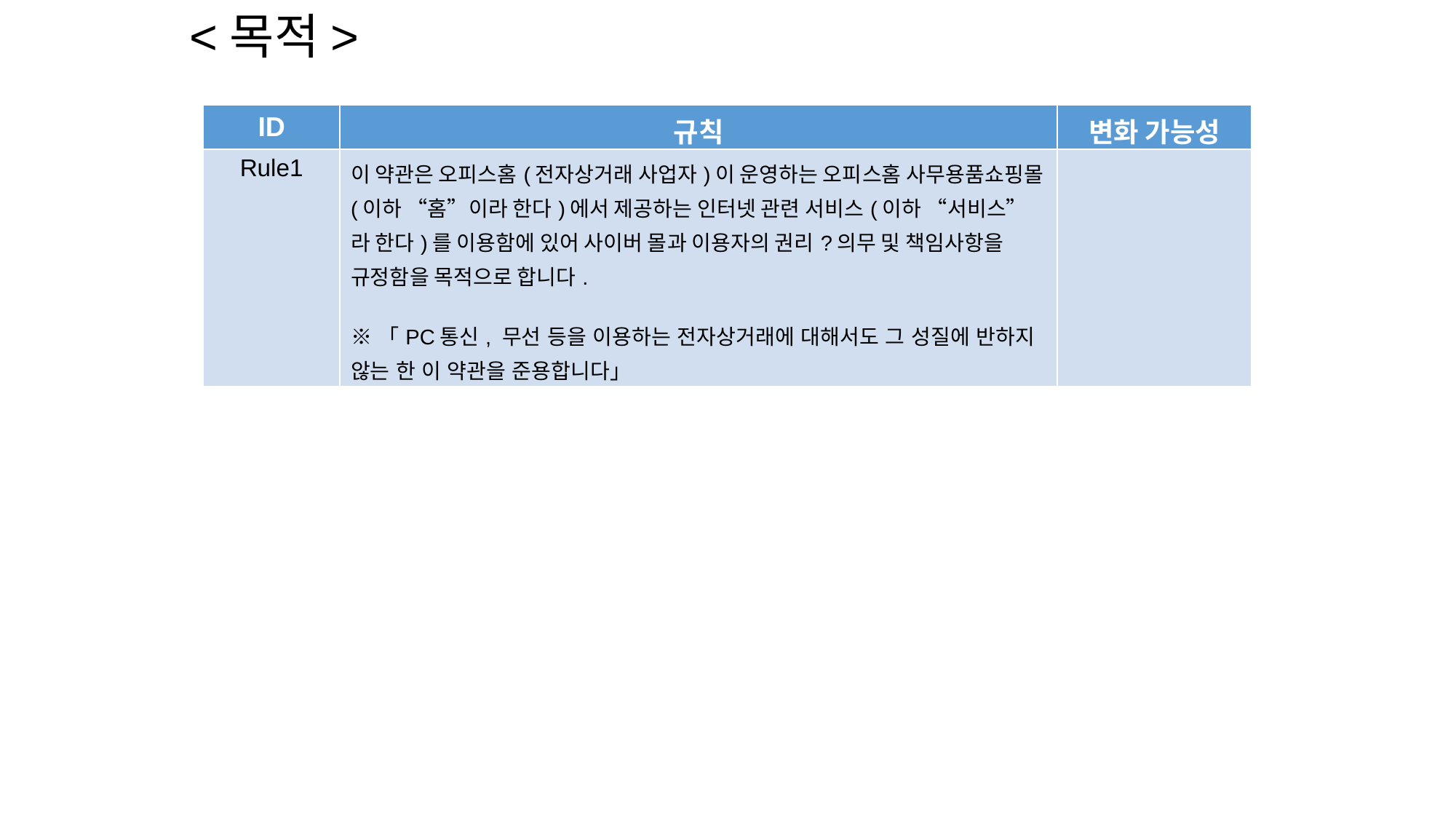

<목적>
| ID | 규칙 | 변화 가능성 |
| --- | --- | --- |
| Rule1 | 이 약관은 오피스홈(전자상거래 사업자)이 운영하는 오피스홈 사무용품쇼핑몰(이하 “홈”이라 한다)에서 제공하는 인터넷 관련 서비스(이하 “서비스”라 한다)를 이용함에 있어 사이버 몰과 이용자의 권리?의무 및 책임사항을 규정함을 목적으로 합니다. ※「PC통신, 무선 등을 이용하는 전자상거래에 대해서도 그 성질에 반하지 않는 한 이 약관을 준용합니다」 |  |